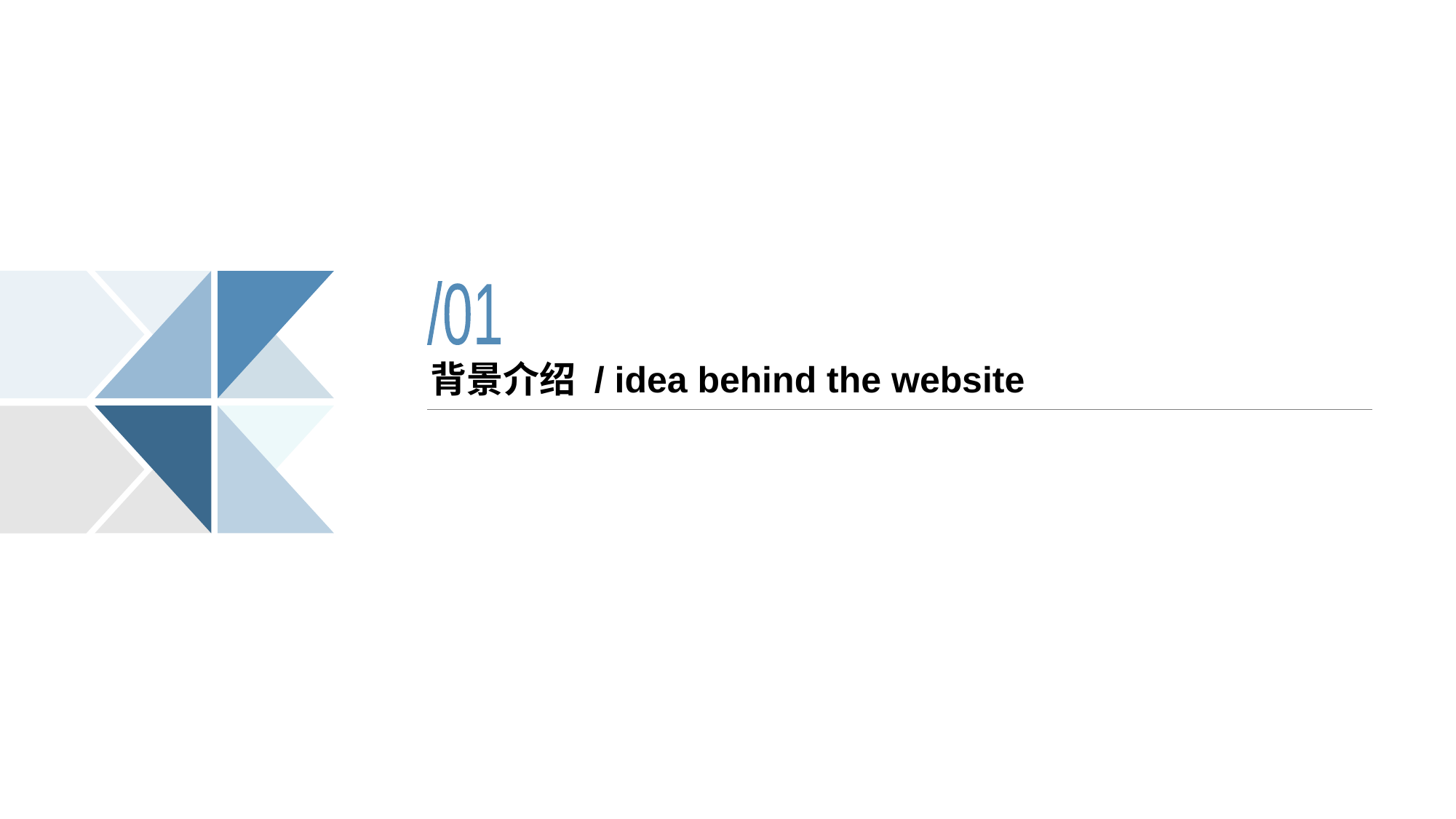

/01
# 背景介绍 / idea behind the website